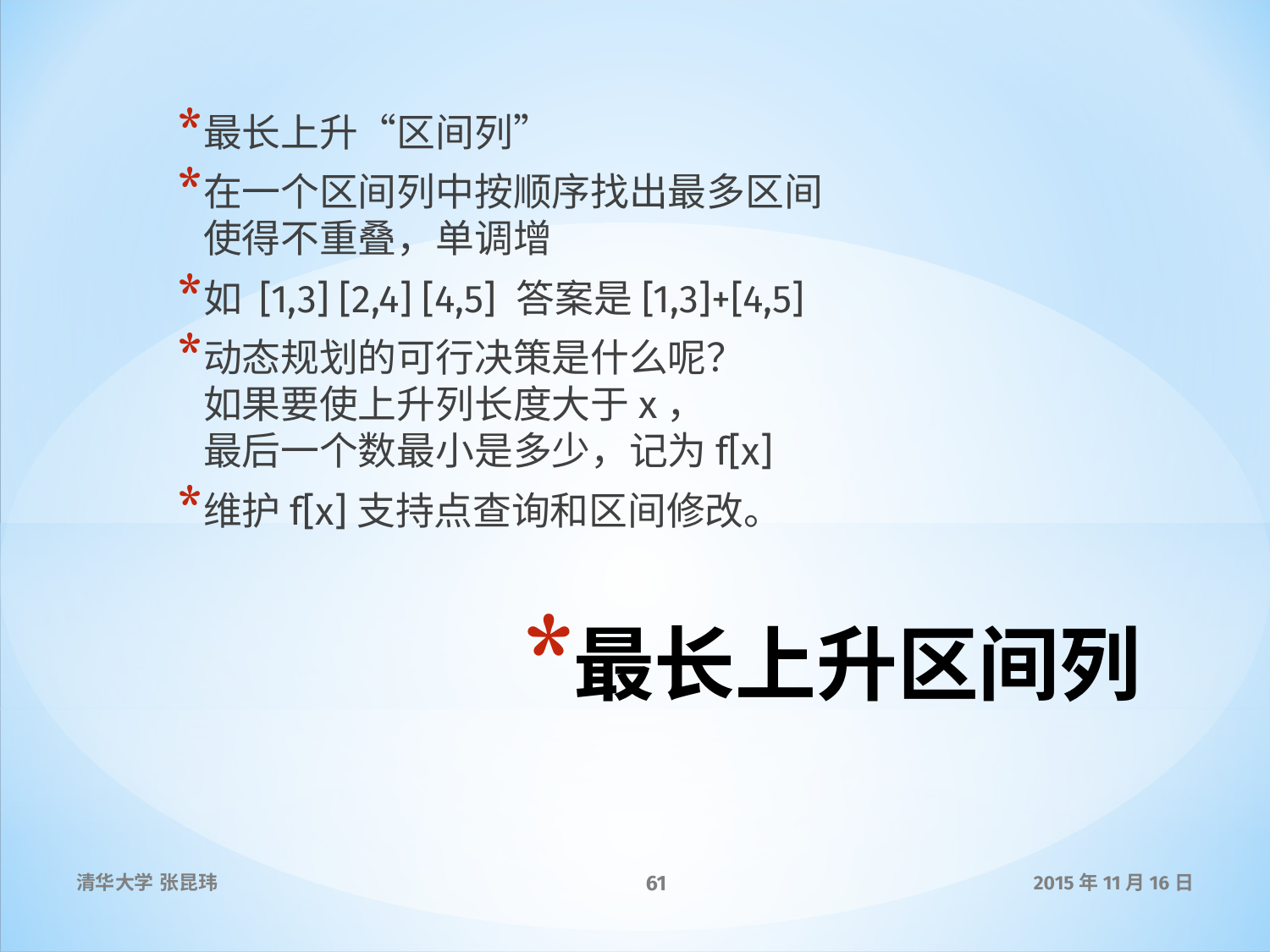

最长上升“区间列”
在一个区间列中按顺序找出最多区间
使得不重叠，单调增
如 [1,3] [2,4] [4,5] 答案是[1,3]+[4,5]
动态规划的可行决策是什么呢？
如果要使上升列长度大于x，
最后一个数最小是多少，记为f[x]
维护f[x]支持点查询和区间修改。
# 最长上升区间列
清华大学 张昆玮
61
2015年11月16日